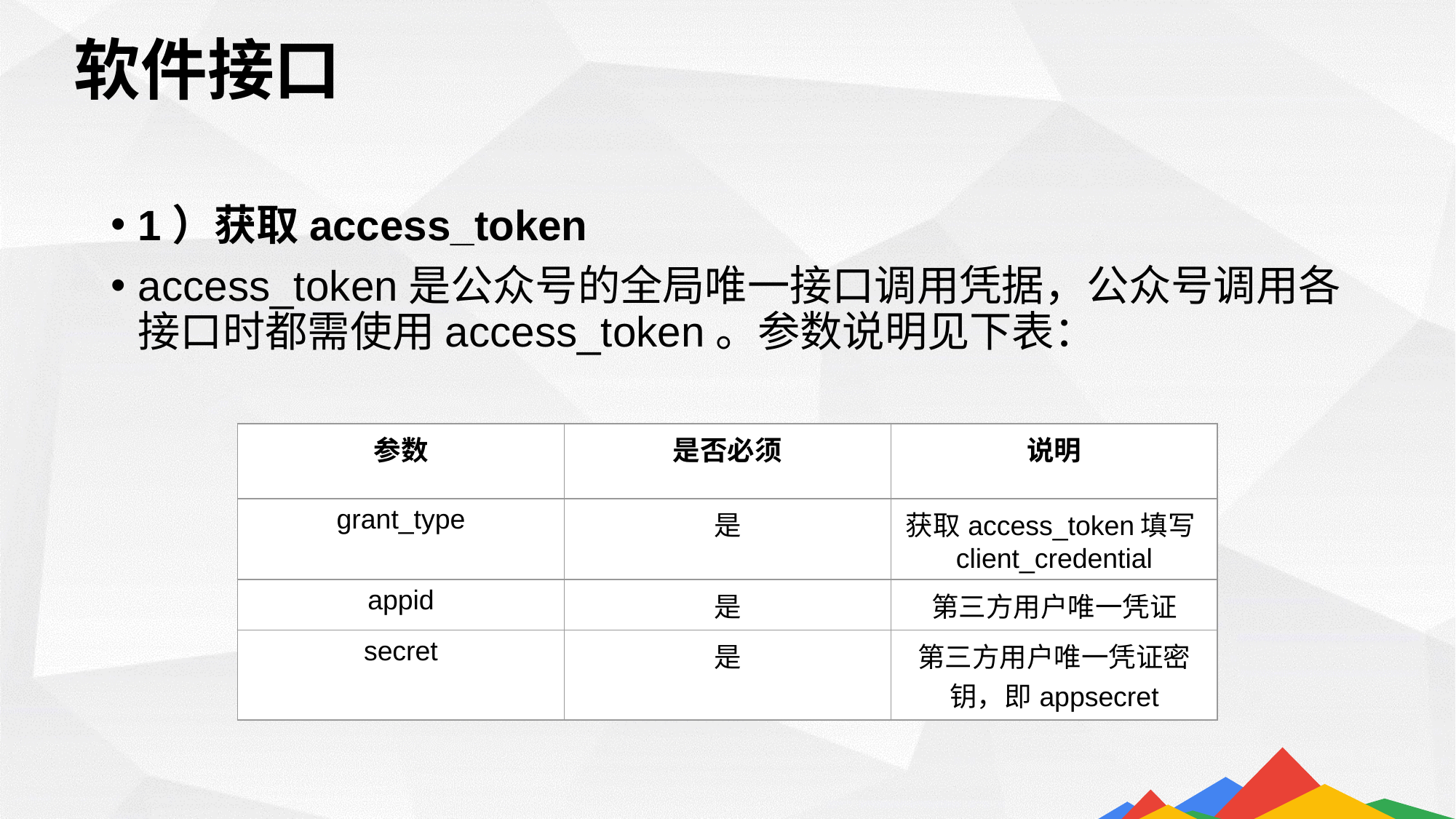

# 软件接口
1）获取access_token
access_token是公众号的全局唯一接口调用凭据，公众号调用各接口时都需使用access_token。参数说明见下表：
| 参数 | 是否必须 | 说明 |
| --- | --- | --- |
| grant\_type | 是 | 获取access\_token填写client\_credential |
| appid | 是 | 第三方用户唯一凭证 |
| secret | 是 | 第三方用户唯一凭证密钥，即appsecret |